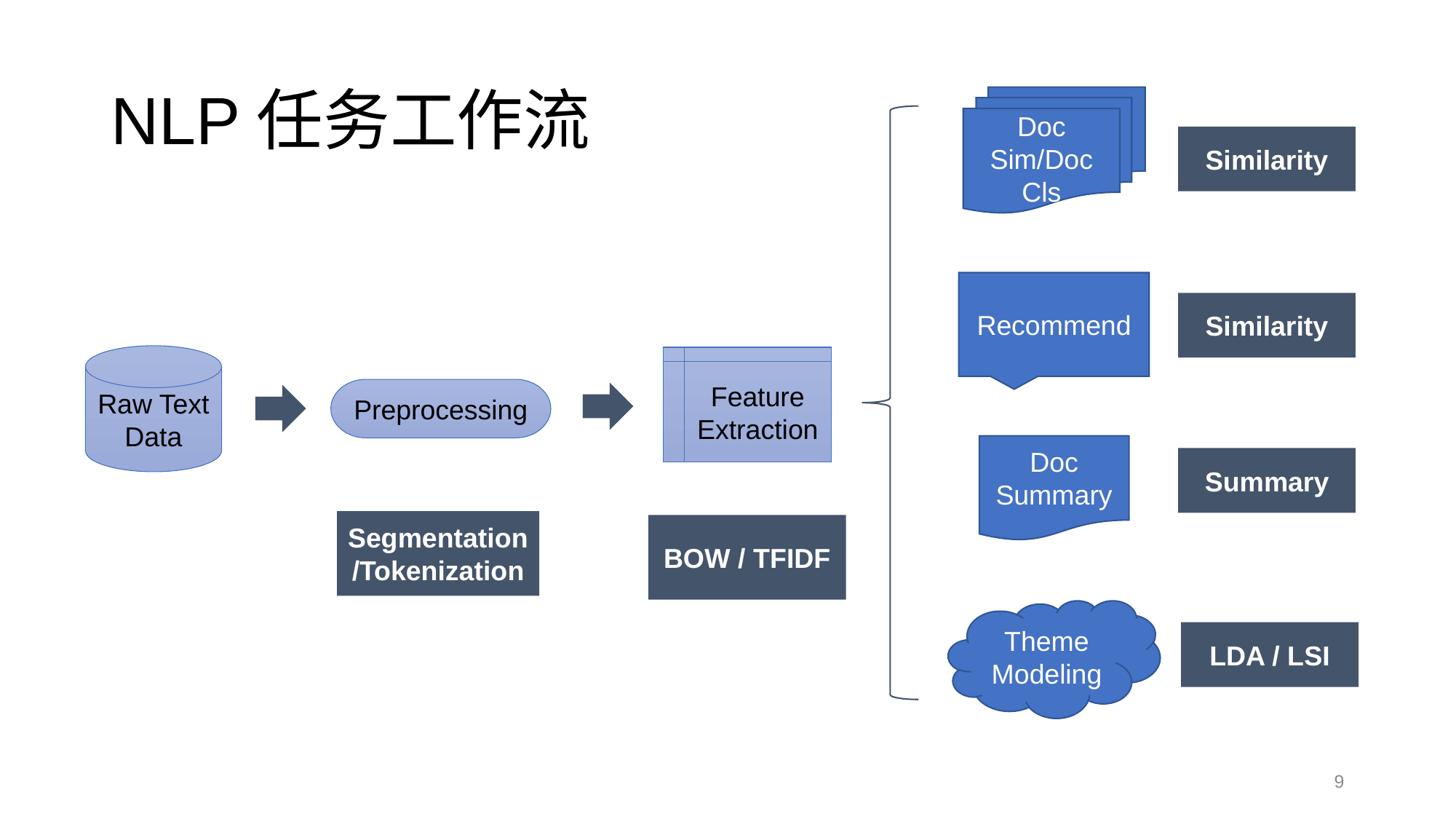

# NLP任务工作流
Doc Sim/Doc Cls

Similarity
Recommend
Similarity
Raw Text Data
Feature Extraction
Preprocessing

Doc Summary
Summary
Segmentation/Tokenization
BOW / TFIDF
Theme Modeling
LDA / LSI
9